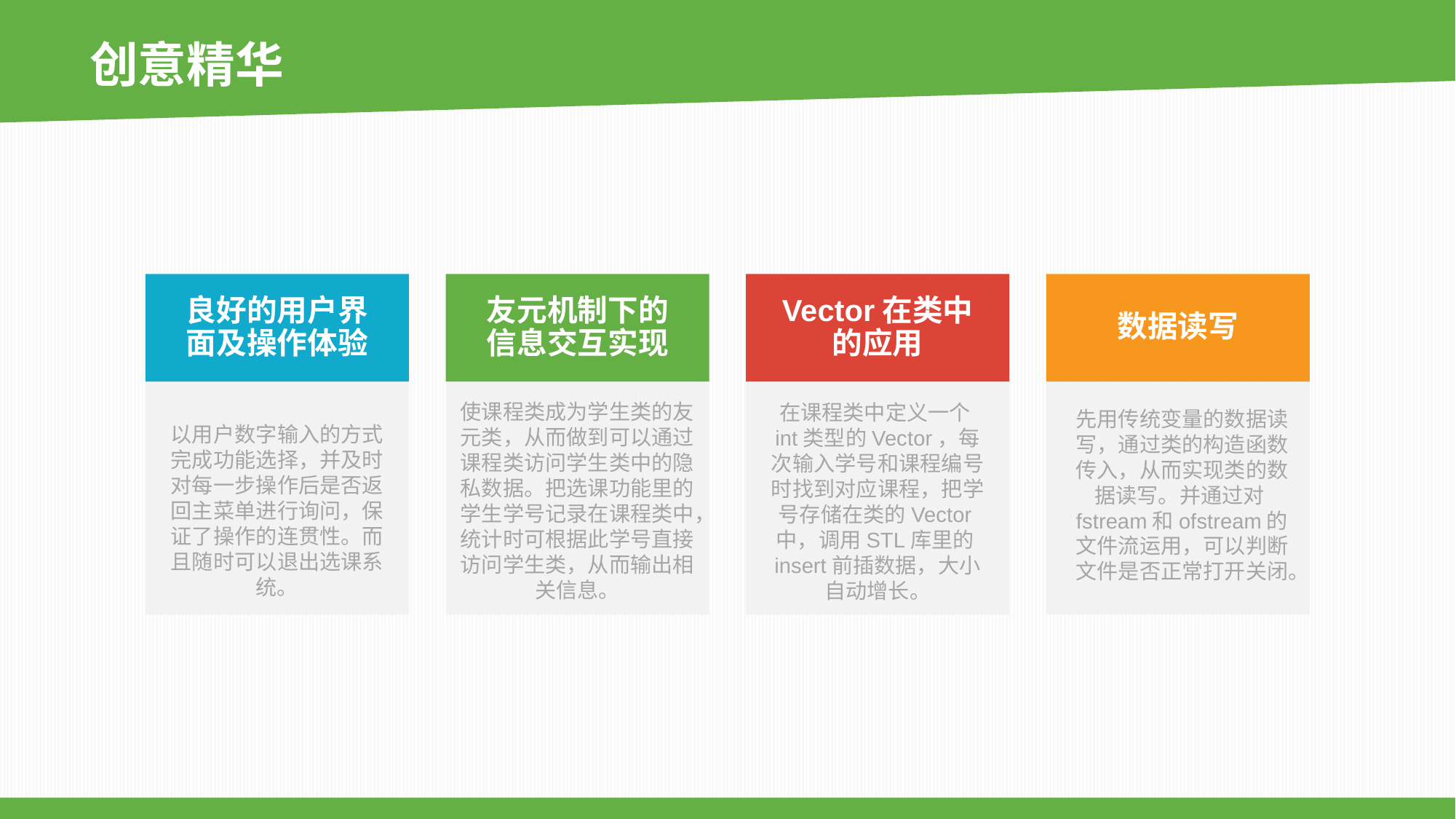

创意精华
良好的用户界面及操作体验
友元机制下的信息交互实现
Vector在类中的应用
数据读写

以用户数字输入的方式完成功能选择，并及时对每一步操作后是否返回主菜单进行询问，保证了操作的连贯性。而且随时可以退出选课系统。

使课程类成为学生类的友元类，从而做到可以通过课程类访问学生类中的隐私数据。把选课功能里的学生学号记录在课程类中，统计时可根据此学号直接访问学生类，从而输出相关信息。

在课程类中定义一个int类型的Vector，每次输入学号和课程编号时找到对应课程，把学号存储在类的Vector中，调用STL库里的insert前插数据，大小自动增长。

先用传统变量的数据读写，通过类的构造函数传入，从而实现类的数据读写。并通过对fstream和ofstream的文件流运用，可以判断文件是否正常打开关闭。